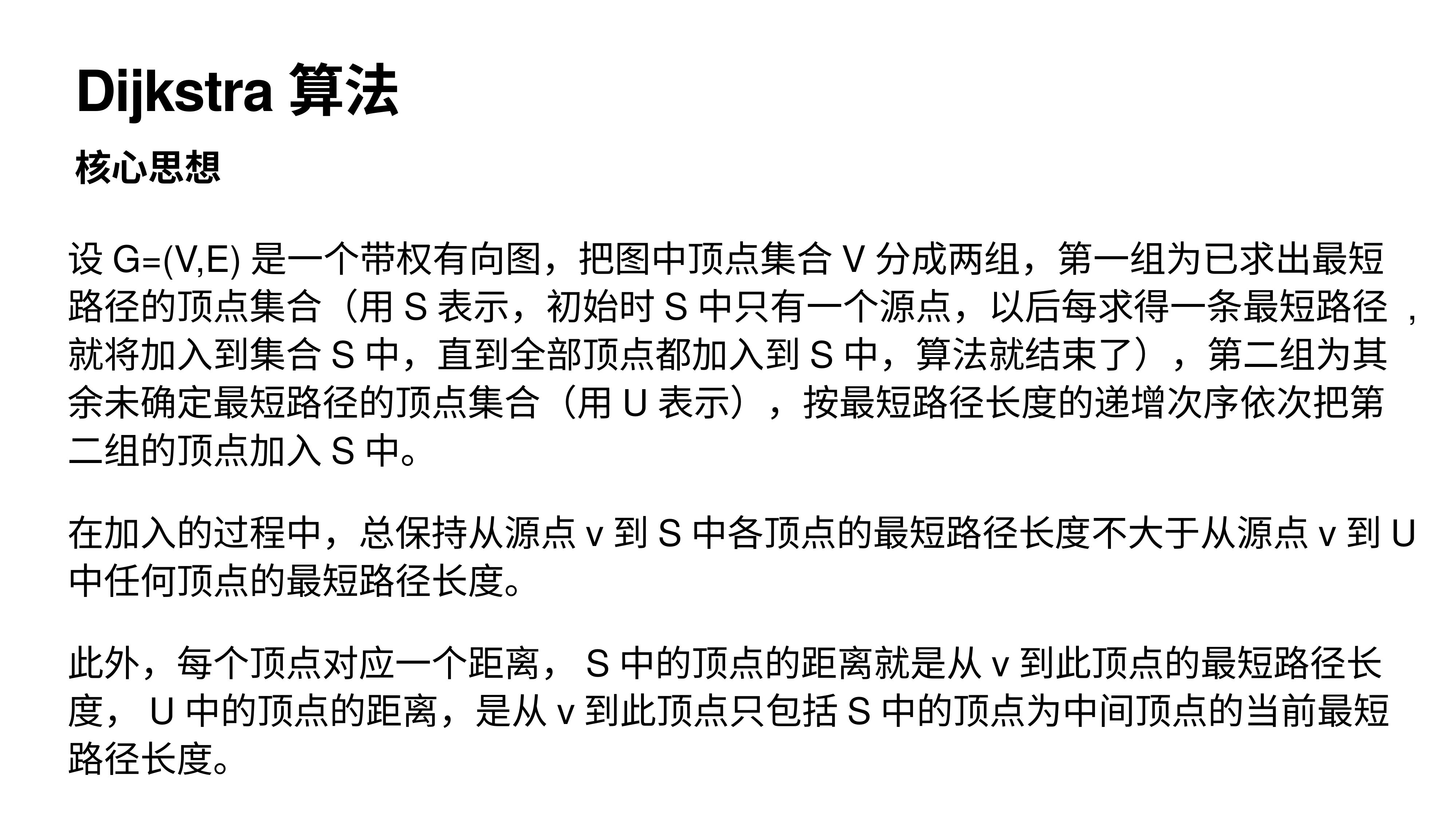

# Dijkstra算法
核心思想
设G=(V,E)是一个带权有向图，把图中顶点集合V分成两组，第一组为已求出最短路径的顶点集合（用S表示，初始时S中只有一个源点，以后每求得一条最短路径 , 就将加入到集合S中，直到全部顶点都加入到S中，算法就结束了），第二组为其余未确定最短路径的顶点集合（用U表示），按最短路径长度的递增次序依次把第二组的顶点加入S中。
在加入的过程中，总保持从源点v到S中各顶点的最短路径长度不大于从源点v到U中任何顶点的最短路径长度。
此外，每个顶点对应一个距离，S中的顶点的距离就是从v到此顶点的最短路径长度，U中的顶点的距离，是从v到此顶点只包括S中的顶点为中间顶点的当前最短路径长度。